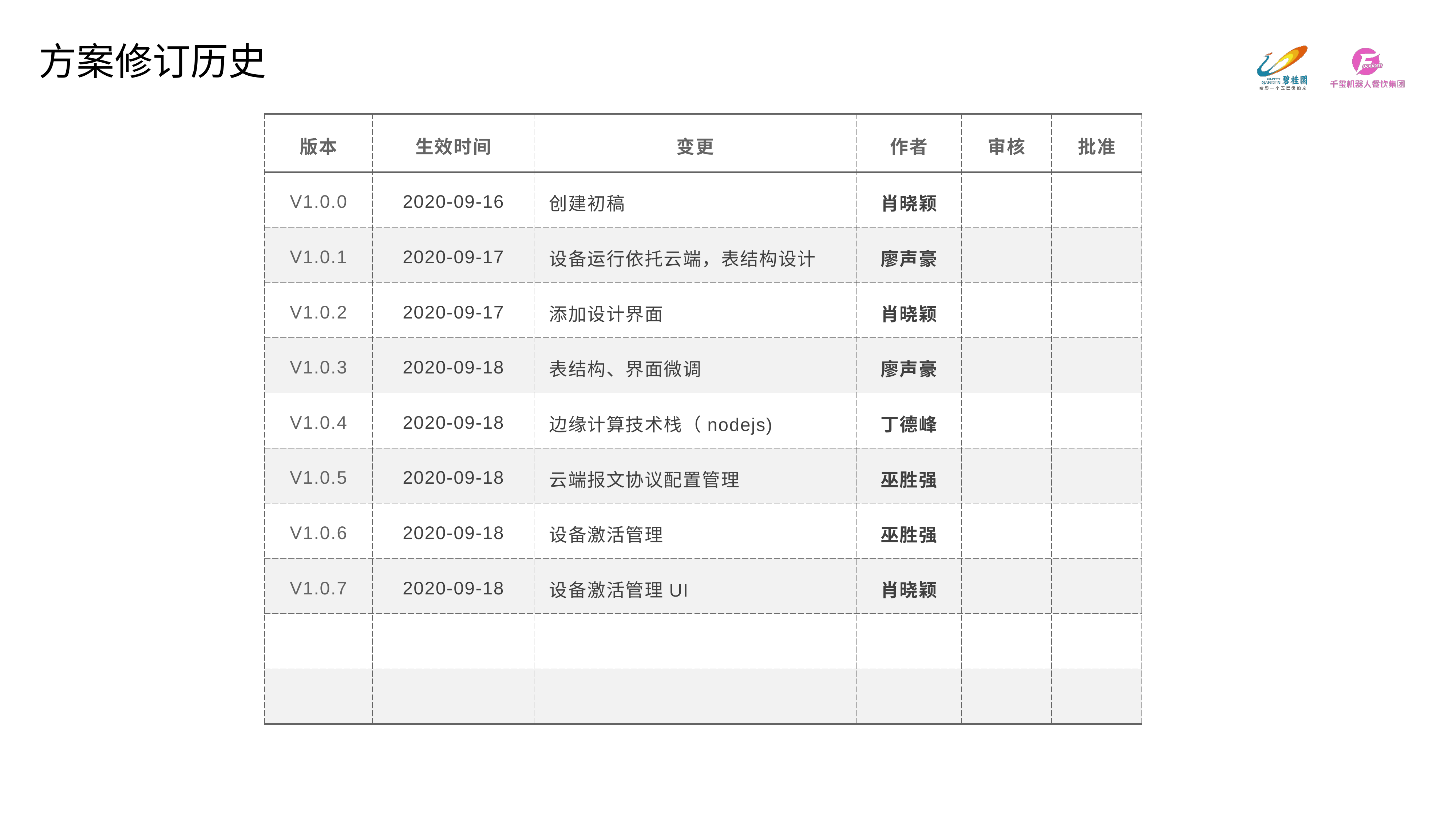

方案修订历史
| 版本 | 生效时间 | 变更 | 作者 | 审核 | 批准 |
| --- | --- | --- | --- | --- | --- |
| V1.0.0 | 2020-09-16 | 创建初稿 | 肖晓颖 |  |  |
| V1.0.1 | 2020-09-17 | 设备运行依托云端，表结构设计 | 廖声豪 |  |  |
| V1.0.2 | 2020-09-17 | 添加设计界面 | 肖晓颖 |  |  |
| V1.0.3 | 2020-09-18 | 表结构、界面微调 | 廖声豪 |  |  |
| V1.0.4 | 2020-09-18 | 边缘计算技术栈（nodejs) | 丁德峰 |  |  |
| V1.0.5 | 2020-09-18 | 云端报文协议配置管理 | 巫胜强 |  |  |
| V1.0.6 | 2020-09-18 | 设备激活管理 | 巫胜强 |  |  |
| V1.0.7 | 2020-09-18 | 设备激活管理UI | 肖晓颖 |  |  |
|  |  |  |  |  |  |
|  |  |  |  |  |  |